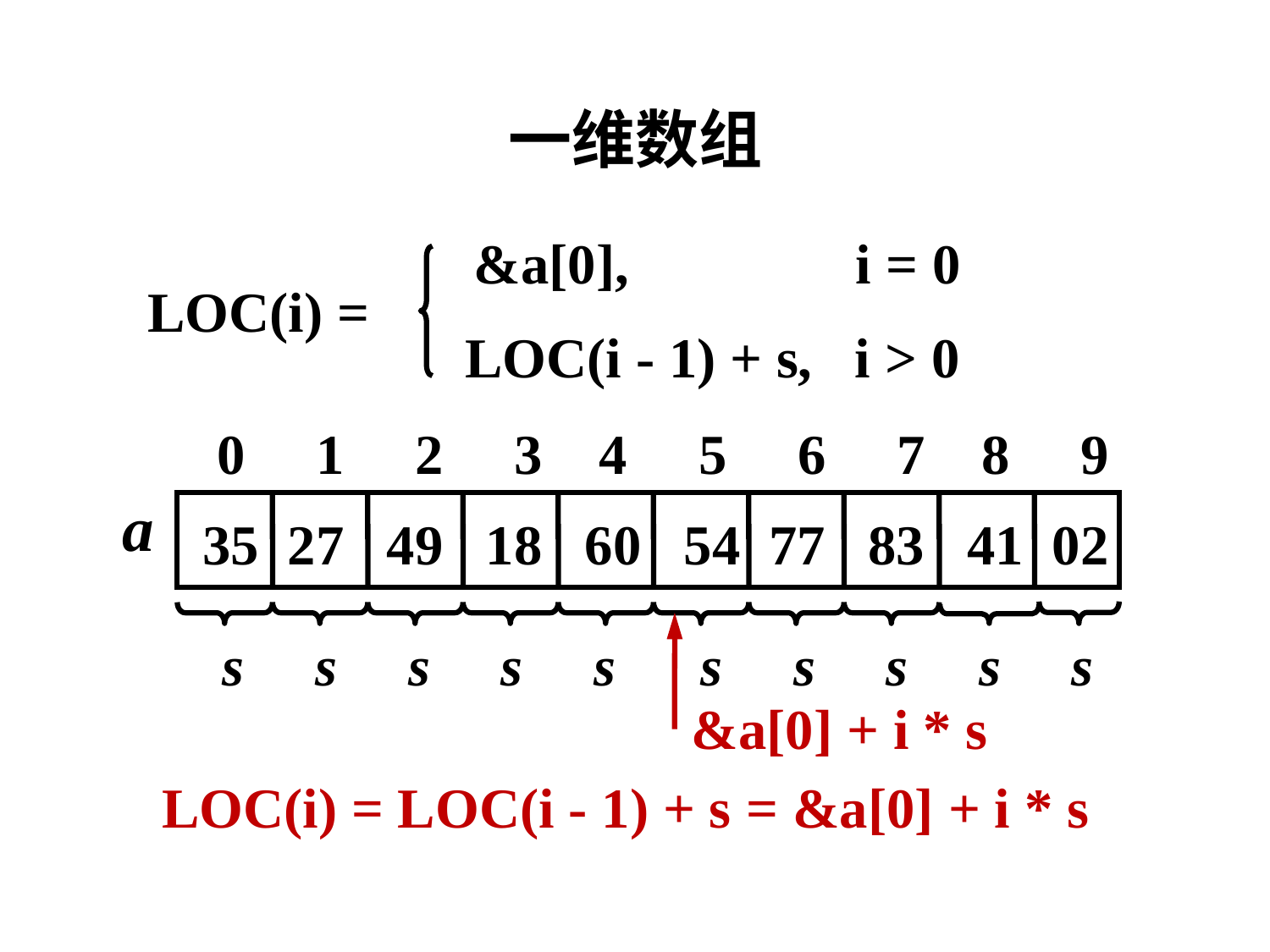

# 一维数组
&a[0],                i = 0

LOC(i) =
LOC(i - 1) + s,   i > 0
  0     1     2     3    4     5     6     7    8     9
a

35  27   49   18   60   54  77   83   41  02

s     s     s     s     s      s     s     s     s     s
&a[0] + i * s
LOC(i) = LOC(i - 1) + s = &a[0] + i * s